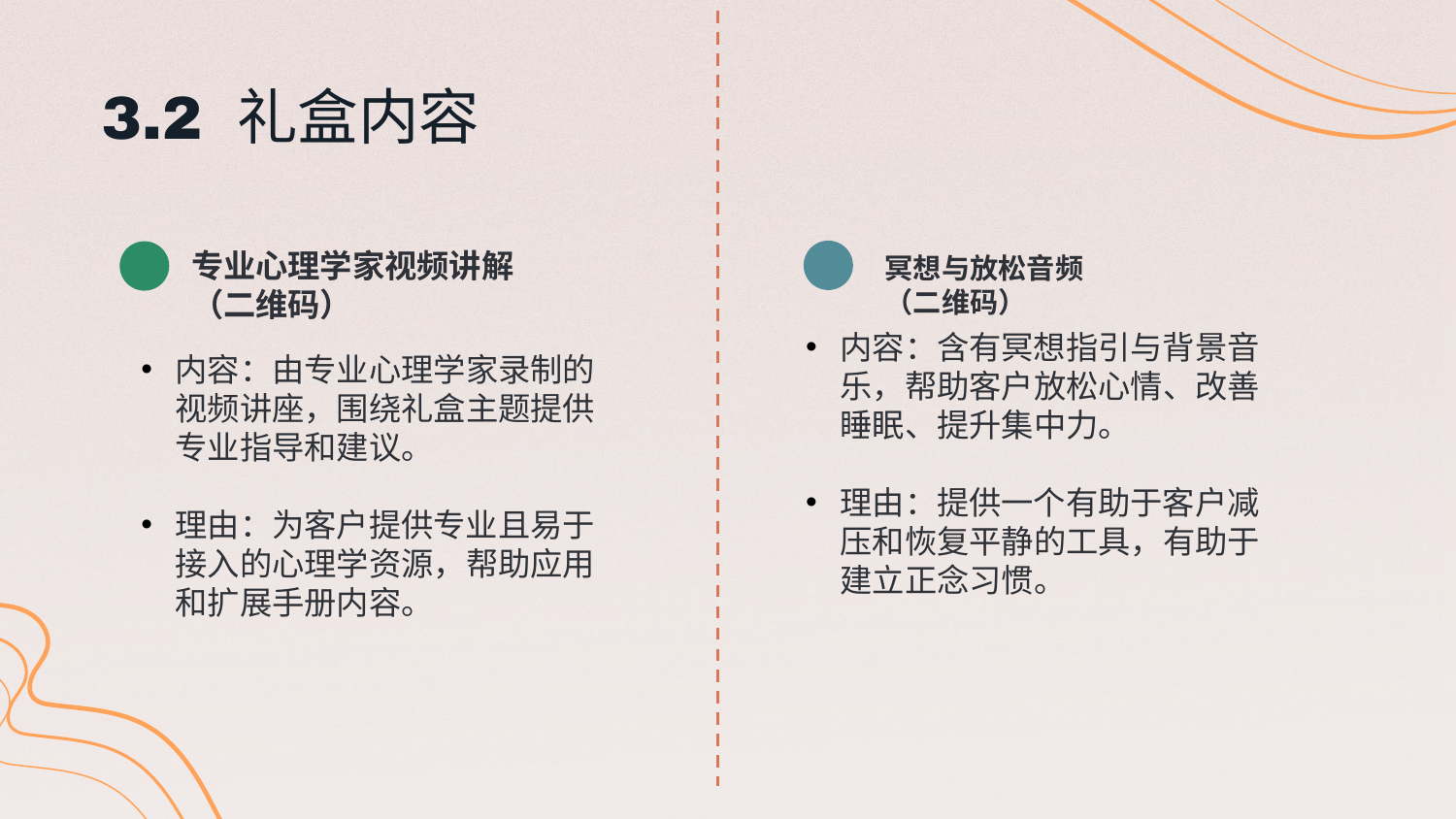

# 3.2 礼盒内容
专业心理学家视频讲解
（二维码）

冥想与放松音频（二维码）

内容：含有冥想指引与背景音乐，帮助客户放松心情、改善睡眠、提升集中力。

理由：提供一个有助于客户减压和恢复平静的工具，有助于建立正念习惯。
内容：由专业心理学家录制的视频讲座，围绕礼盒主题提供专业指导和建议。

理由：为客户提供专业且易于接入的心理学资源，帮助应用和扩展手册内容。